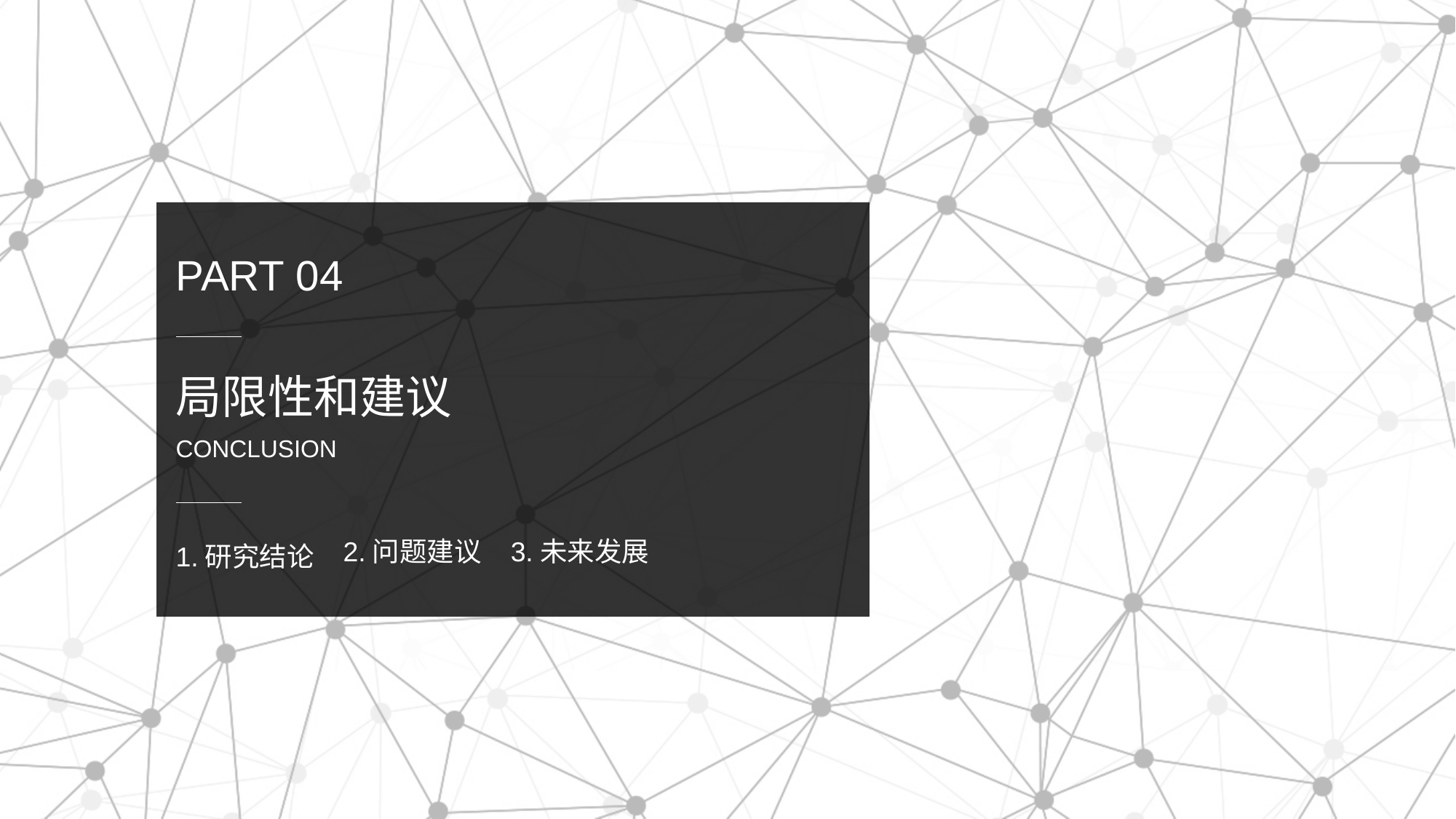

PART 04
局限性和建议
CONCLUSION
2.问题建议
3.未来发展
1.研究结论